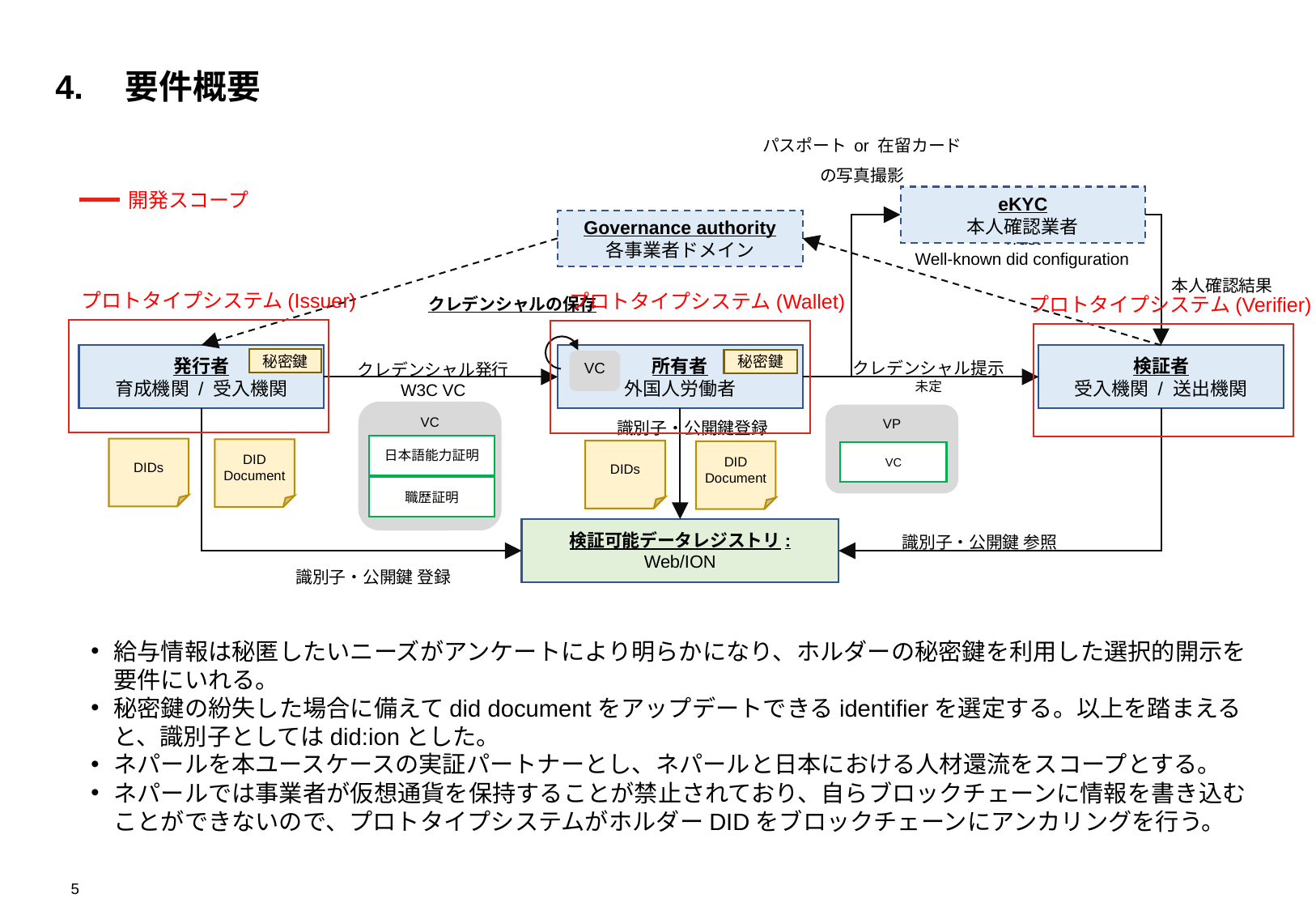

4.　要件概要
パスポート or 在留カード
の写真撮影
eKYC
本人確認業者
開発スコープ
Governance authority
各事業者ドメイン
Trust
Well-known did configuration
本人確認結果
クレデンシャルの保存
プロトタイプシステム(Issuer)
プロトタイプシステム(Wallet)
プロトタイプシステム(Verifier)

クレデンシャル発行
W3C VC
発行者
育成機関 / 受入機関
所有者
外国人労働者
検証者
受入機関 / 送出機関
秘密鍵
秘密鍵
VC
クレデンシャル提示
未定
識別子・公開鍵登録
VC
日本語能力証明
VP
DIDs
DID
Document
DIDs
DID
Document
VC
職歴証明
識別子・公開鍵 参照
検証可能データレジストリ: Web/ION
識別子・公開鍵 登録
給与情報は秘匿したいニーズがアンケートにより明らかになり、ホルダーの秘密鍵を利用した選択的開示を要件にいれる。
秘密鍵の紛失した場合に備えてdid documentをアップデートできるidentifierを選定する。以上を踏まえると、識別子としてはdid:ionとした。
ネパールを本ユースケースの実証パートナーとし、ネパールと日本における人材還流をスコープとする。
ネパールでは事業者が仮想通貨を保持することが禁止されており、自らブロックチェーンに情報を書き込むことができないので、プロトタイプシステムがホルダーDIDをブロックチェーンにアンカリングを行う。
5